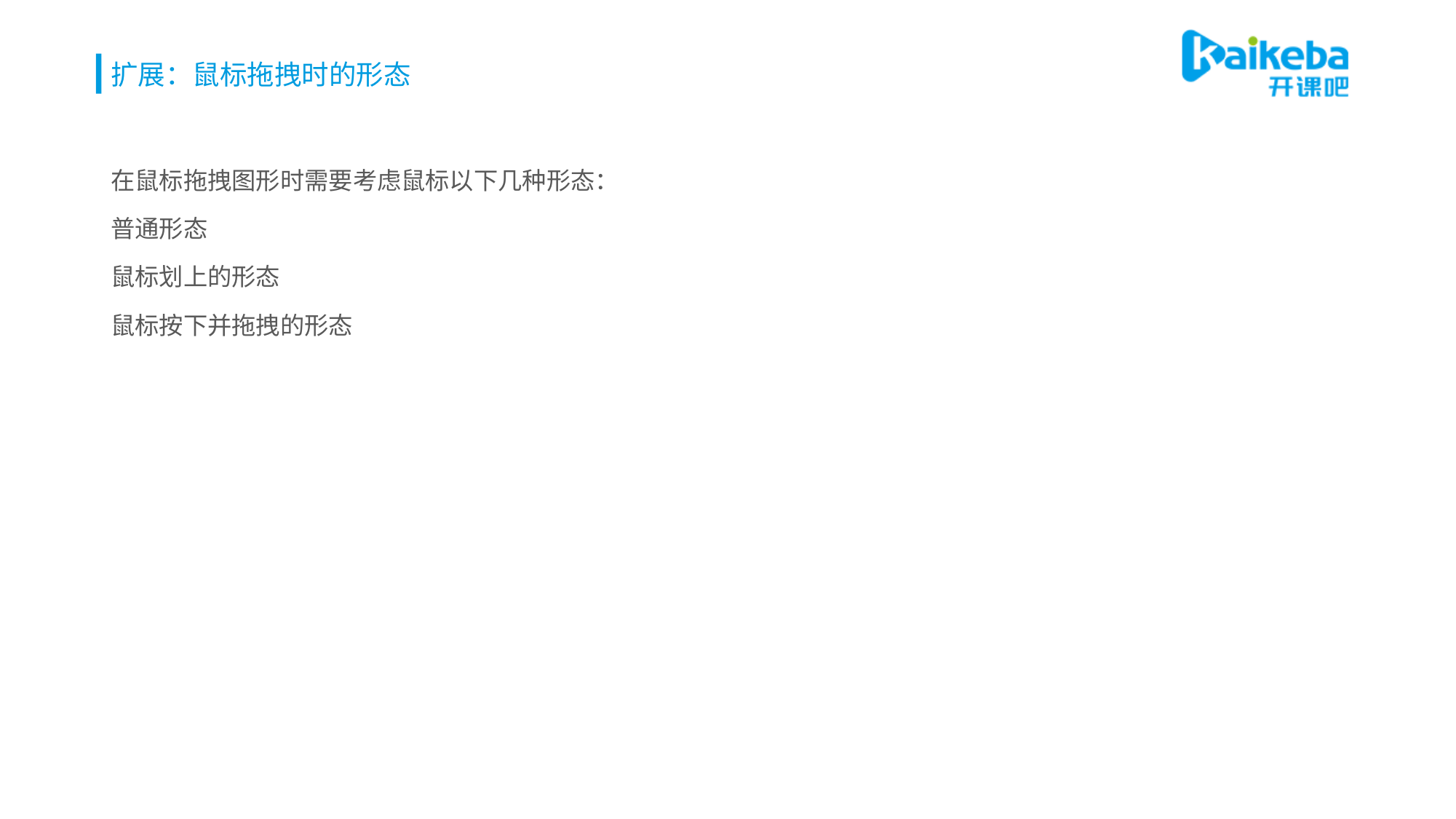

# 扩展：鼠标拖拽时的形态
在鼠标拖拽图形时需要考虑鼠标以下几种形态：
普通形态
鼠标划上的形态
鼠标按下并拖拽的形态